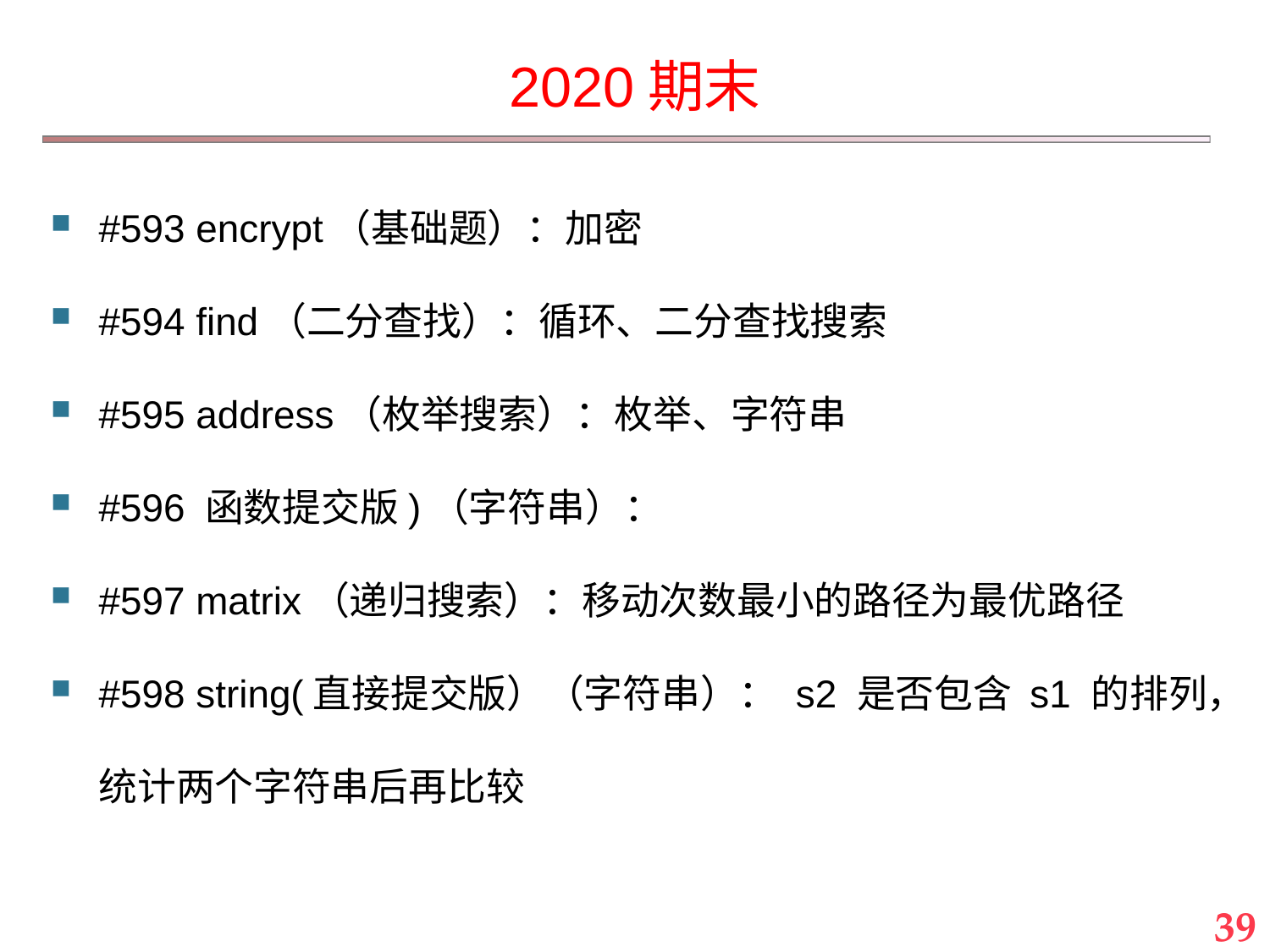

# 2020期末
#593 encrypt（基础题）：加密
#594 find（二分查找）：循环、二分查找搜索
#595 address（枚举搜索）：枚举、字符串
#596 函数提交版)（字符串）：
#597 matrix（递归搜索）：移动次数最小的路径为最优路径
#598 string(直接提交版）（字符串）： s2 是否包含 s1 的排列，统计两个字符串后再比较